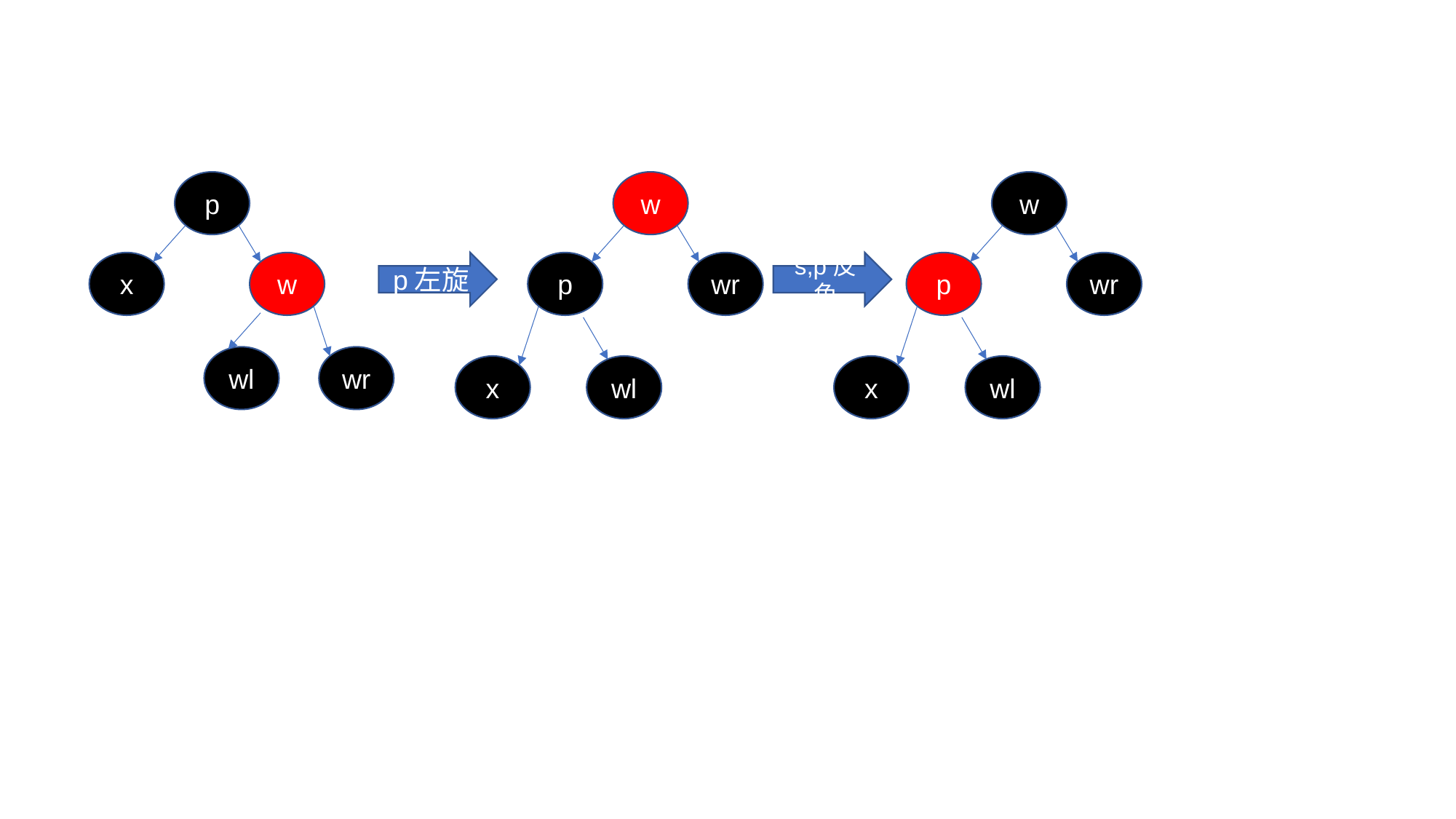

p
w
w
x
w
p左旋
p
wr
s,p反色
p
wr
wl
wr
x
wl
x
wl